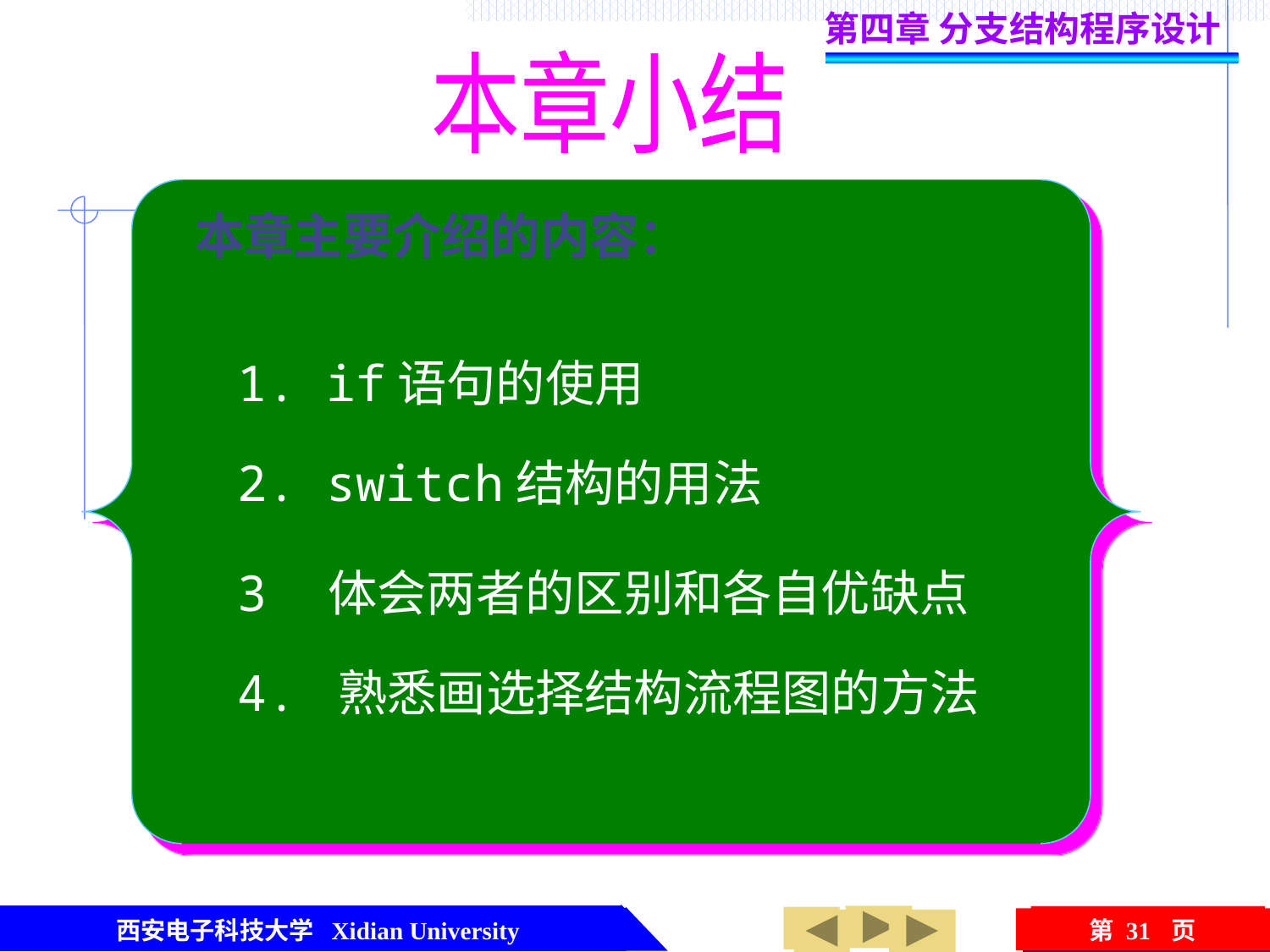

第四章 分支结构程序设计

本章小结

本章主要介绍的内容：
1. if语句的使用
2. switch结构的用法
3　体会两者的区别和各自优缺点
4. 熟悉画选择结构流程图的方法

西安电子科技大学  Xidian University
第 31 页